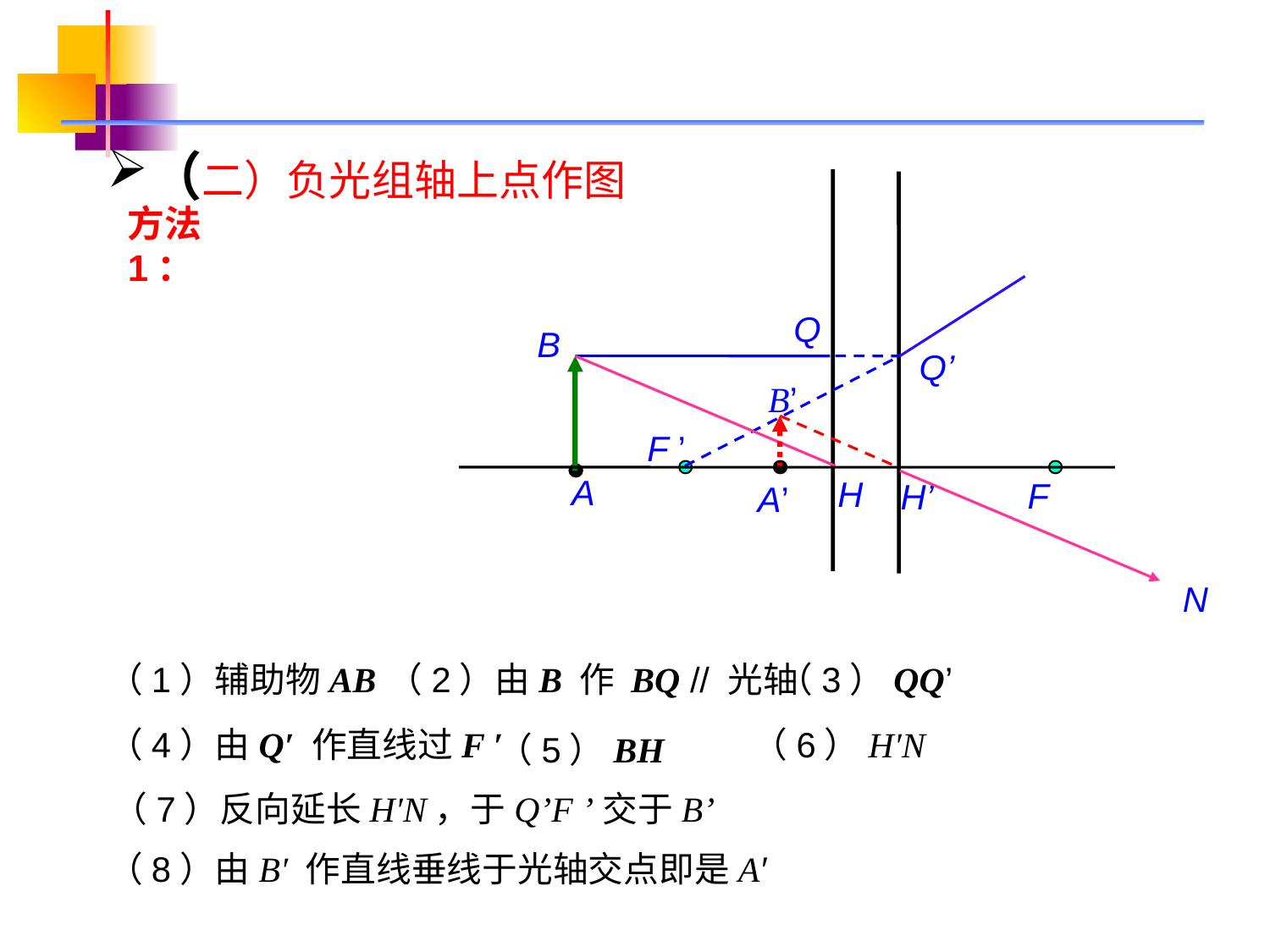

（二）负光组轴上点作图

# 方法1：
Q
B
Q’

B’

F ’

A

H

F
H’
A’

N
（1）辅助物AB
（2）由B 作 BQ // 光轴
（3）QQ’
（4）由Q′ 作直线过F ′
（6）H′N
（5）BH
（7）反向延长H′N，于Q’F ’交于B’
（8）由B′ 作直线垂线于光轴交点即是A′